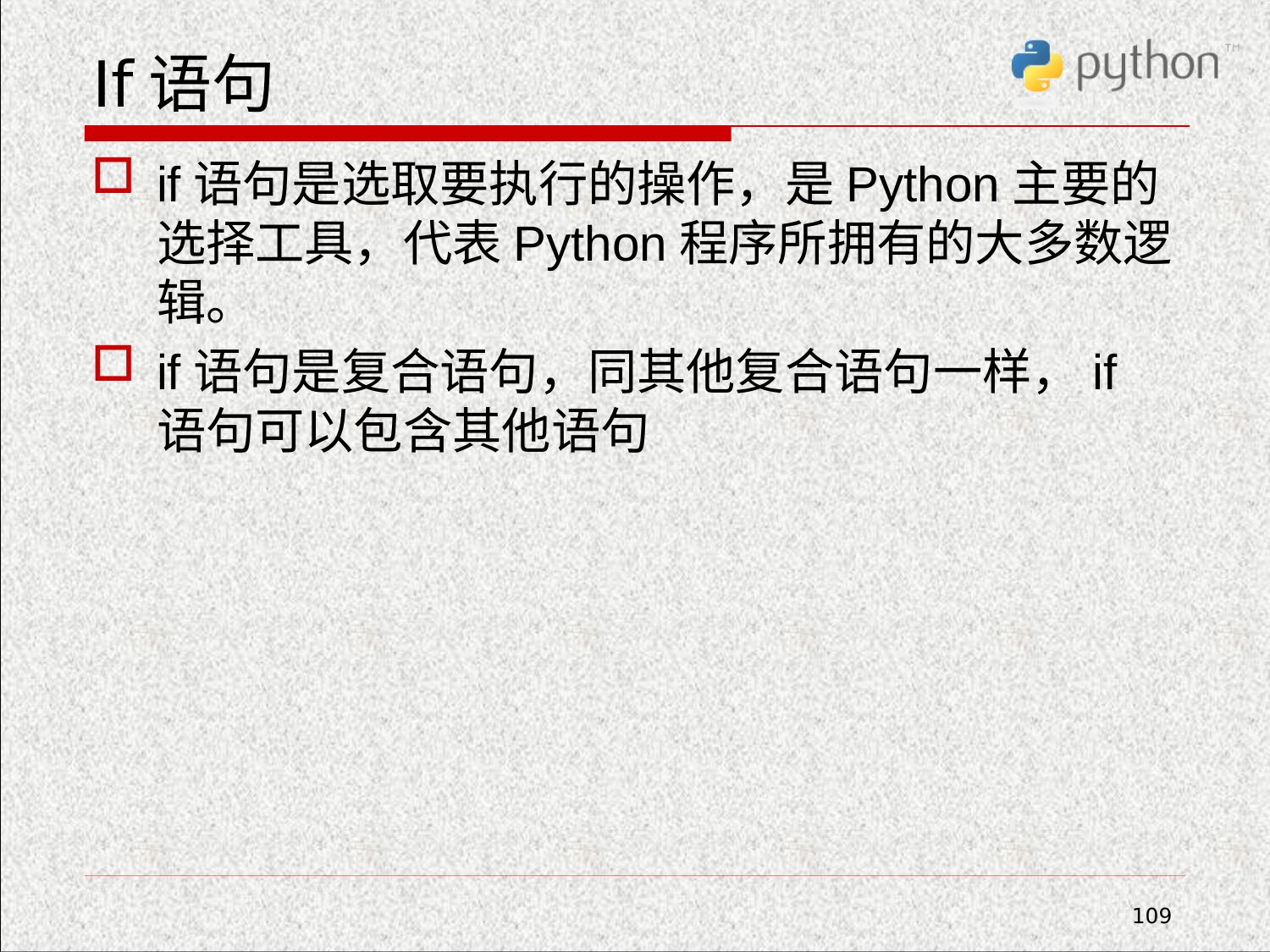

# If语句
if语句是选取要执行的操作，是Python主要的选择工具，代表Python程序所拥有的大多数逻辑。
if语句是复合语句，同其他复合语句一样，if语句可以包含其他语句

109